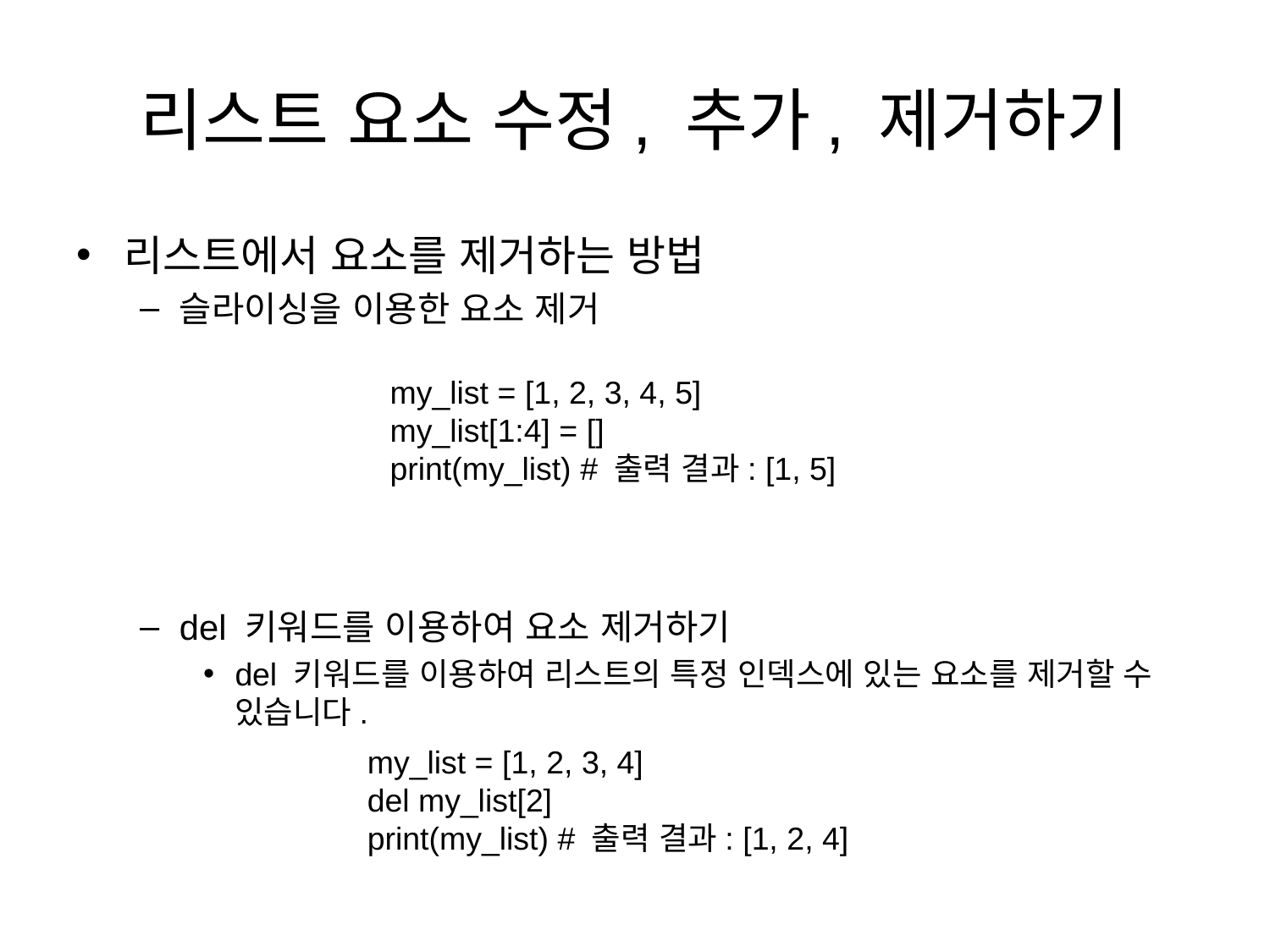

# 리스트 요소 수정, 추가, 제거하기
리스트에서 요소를 제거하는 방법
슬라이싱을 이용한 요소 제거

del 키워드를 이용하여 요소 제거하기
del 키워드를 이용하여 리스트의 특정 인덱스에 있는 요소를 제거할 수 있습니다.

my_list = [1, 2, 3, 4, 5]
my_list[1:4] = []
print(my_list) # 출력 결과: [1, 5]
my_list = [1, 2, 3, 4]
del my_list[2]
print(my_list) # 출력 결과: [1, 2, 4]